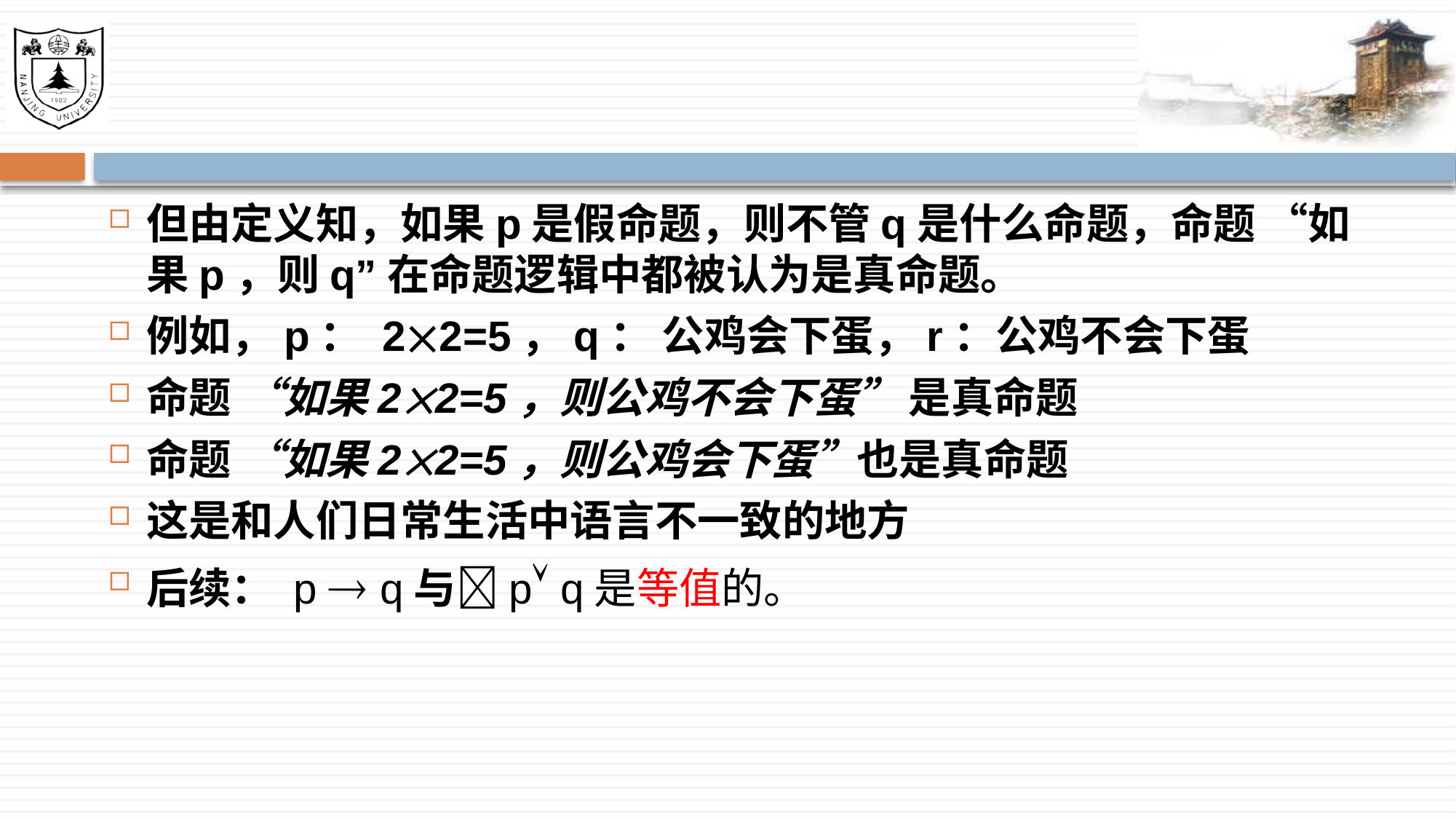

#
但由定义知，如果p是假命题，则不管q是什么命题，命题 “如果p，则q”在命题逻辑中都被认为是真命题。
例如，p： 2×2=5，q： 公鸡会下蛋，r：公鸡不会下蛋
命题 “如果2×2=5，则公鸡不会下蛋” 是真命题
命题 “如果2×2=5，则公鸡会下蛋”也是真命题
这是和人们日常生活中语言不一致的地方
后续： p → q与¬p∨ q是等值的。